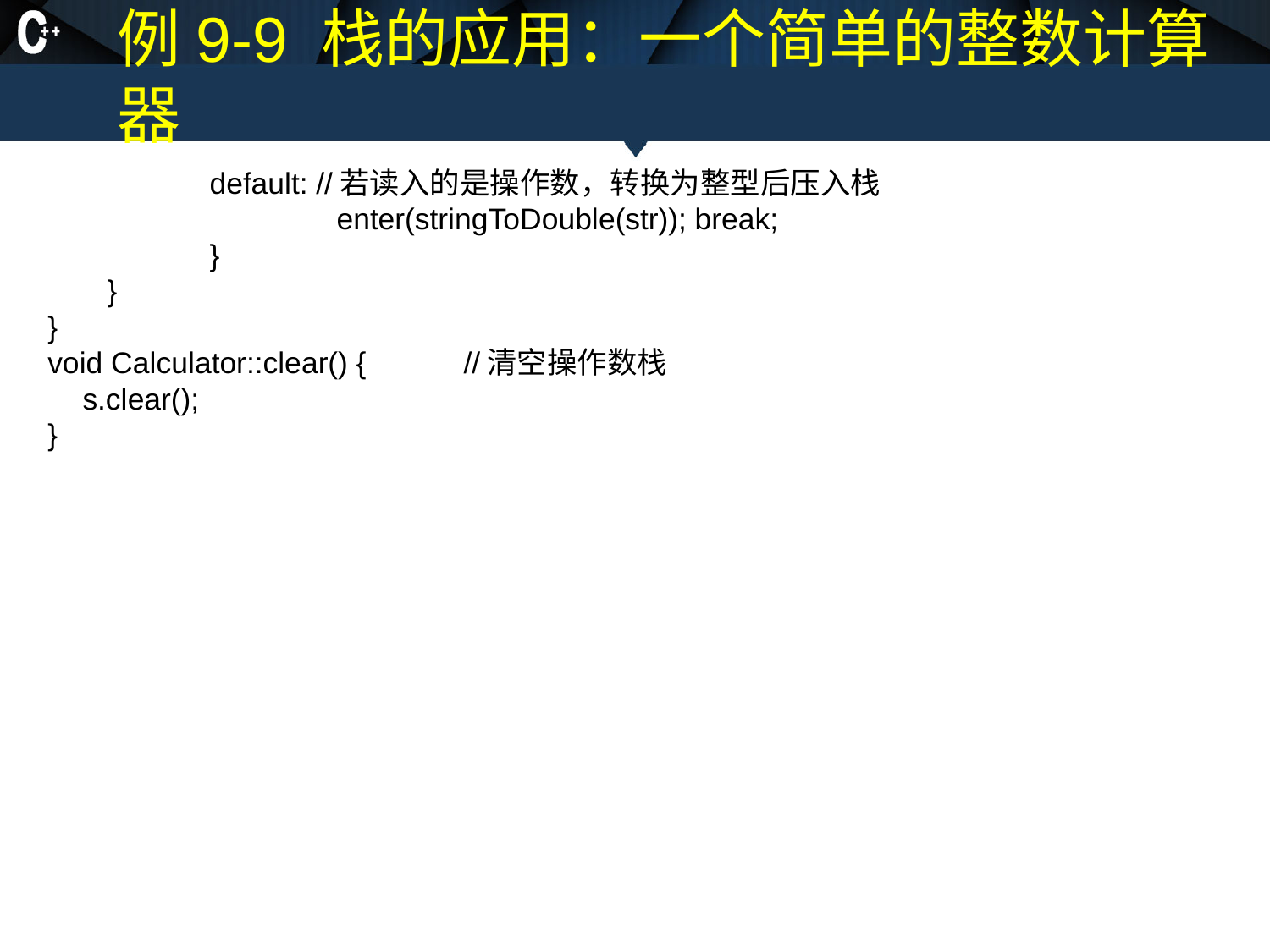

#
例9-9 栈的应用：一个简单的整数计算器
		default: //若读入的是操作数，转换为整型后压入栈
			enter(stringToDouble(str)); break;
		}
	   }
}
void Calculator::clear() {	//清空操作数栈
	s.clear();
}